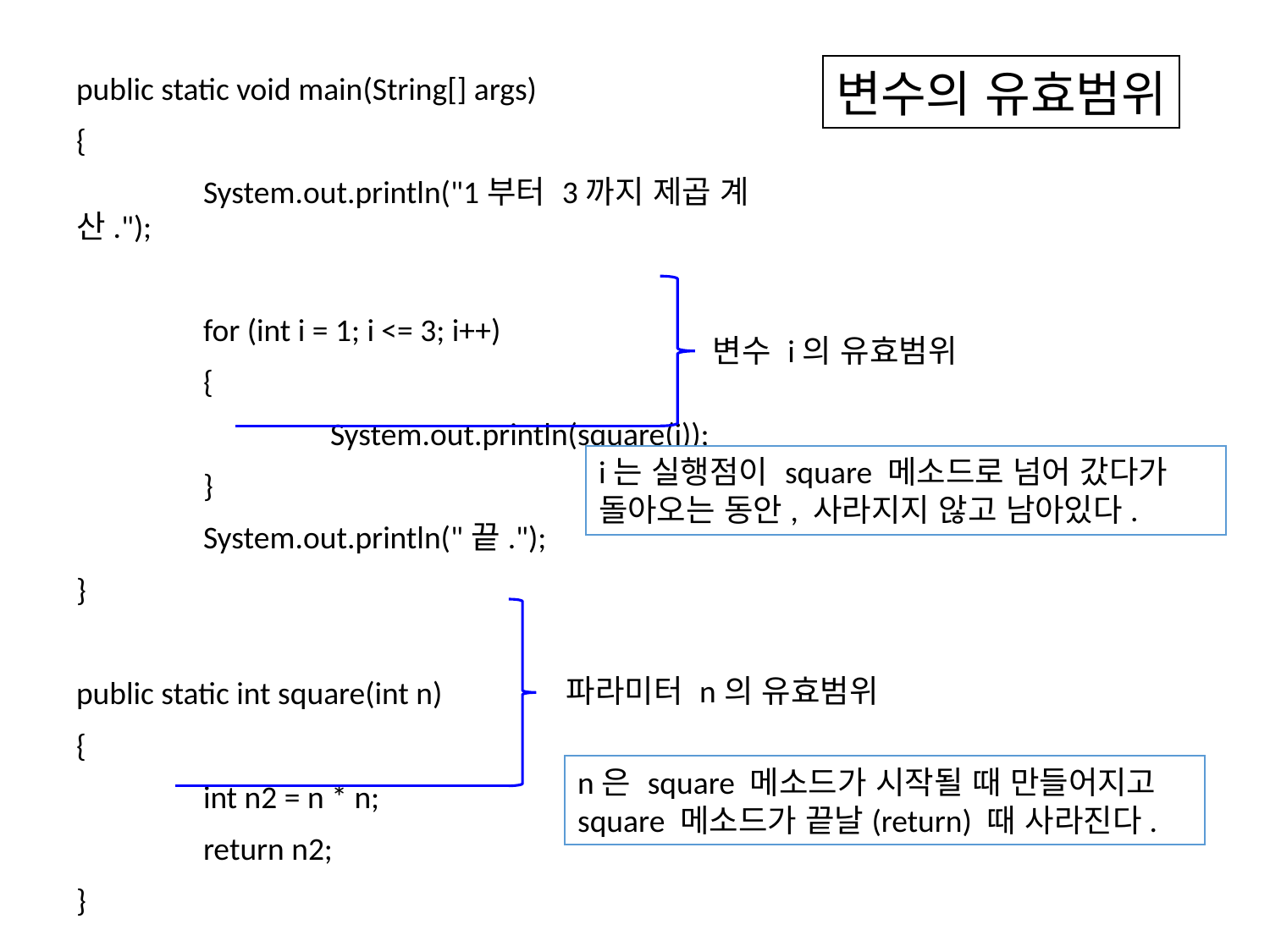

변수의 유효범위
public static void main(String[] args)
{
	System.out.println("1부터 3까지 제곱 계산.");

	for (int i = 1; i <= 3; i++)
	{
		System.out.println(square(i));
	}
	System.out.println("끝.");
}

public static int square(int n)
{
	int n2 = n * n;
	return n2;
}

변수 i의 유효범위
i는 실행점이 square 메소드로 넘어 갔다가 돌아오는 동안, 사라지지 않고 남아있다.

파라미터 n의 유효범위
n은 square 메소드가 시작될 때 만들어지고 square 메소드가 끝날(return) 때 사라진다.